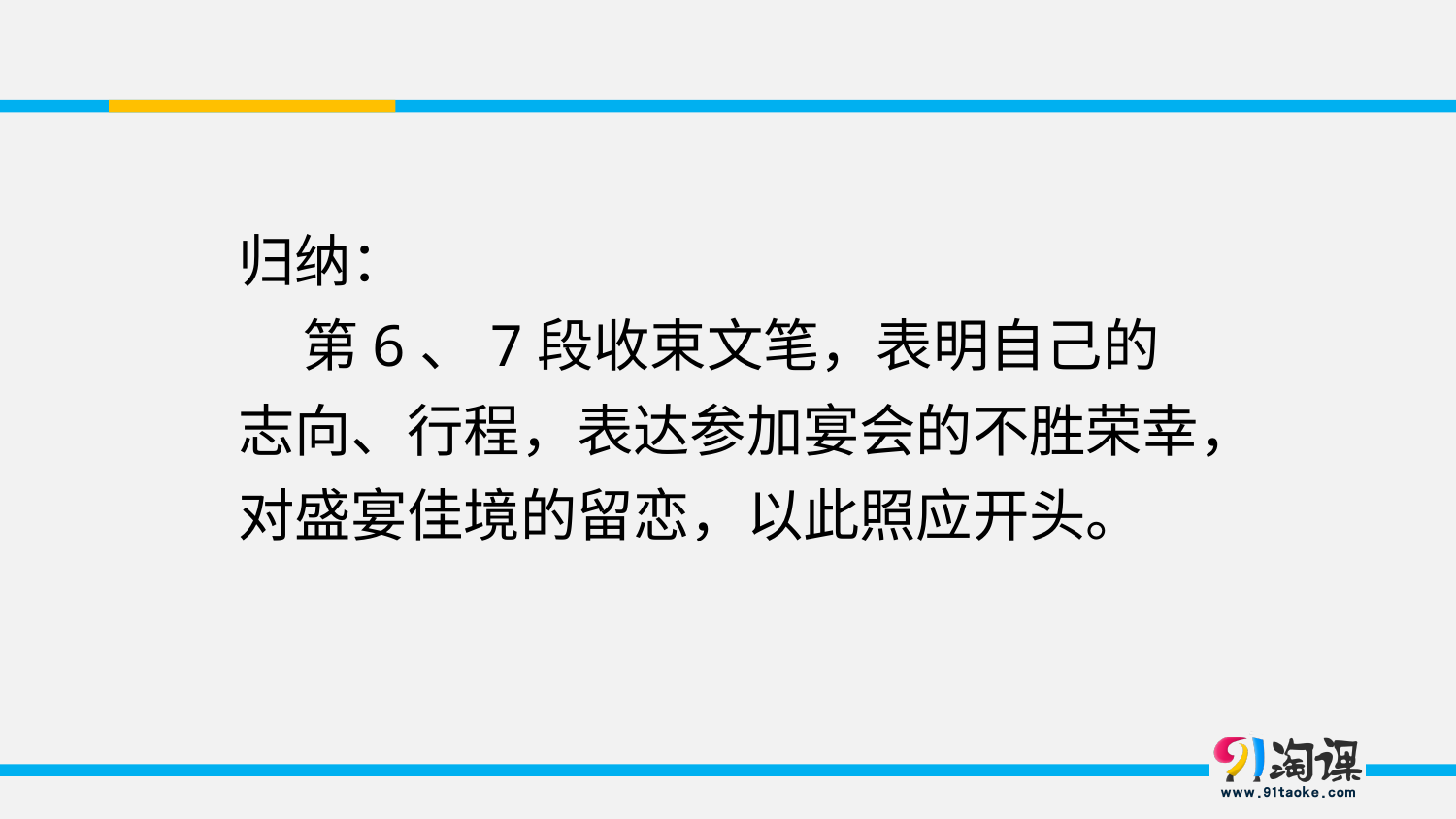

归纳：
    第6、7段收束文笔，表明自己的志向、行程，表达参加宴会的不胜荣幸，对盛宴佳境的留恋，以此照应开头。